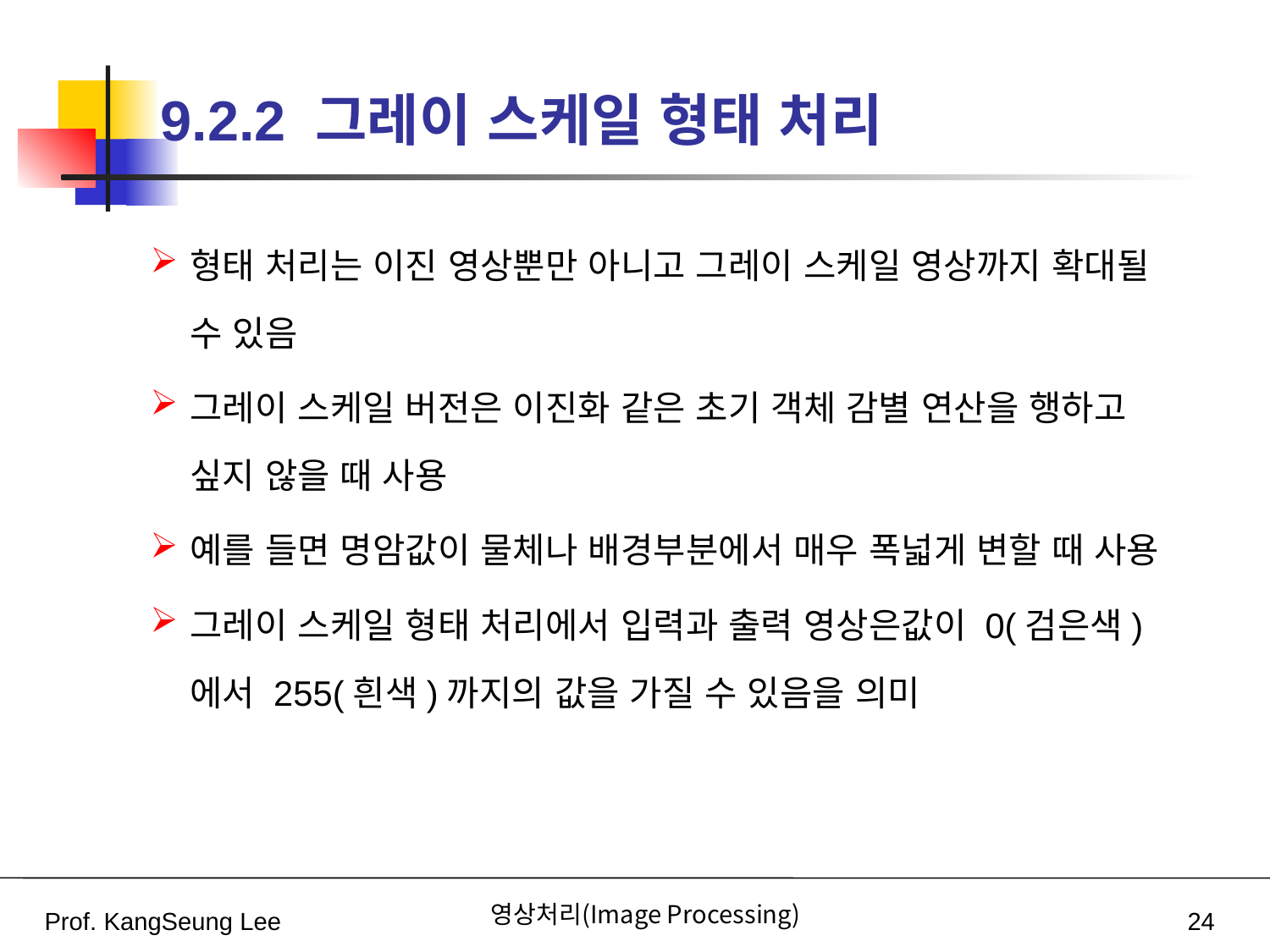

# 9.2.2 그레이 스케일 형태 처리
형태 처리는 이진 영상뿐만 아니고 그레이 스케일 영상까지 확대될 수 있음
그레이 스케일 버전은 이진화 같은 초기 객체 감별 연산을 행하고 싶지 않을 때 사용
예를 들면 명암값이 물체나 배경부분에서 매우 폭넓게 변할 때 사용
그레이 스케일 형태 처리에서 입력과 출력 영상은값이 0(검은색)에서 255(흰색)까지의 값을 가질 수 있음을 의미
Prof. KangSeung Lee
영상처리(Image Processing)
24